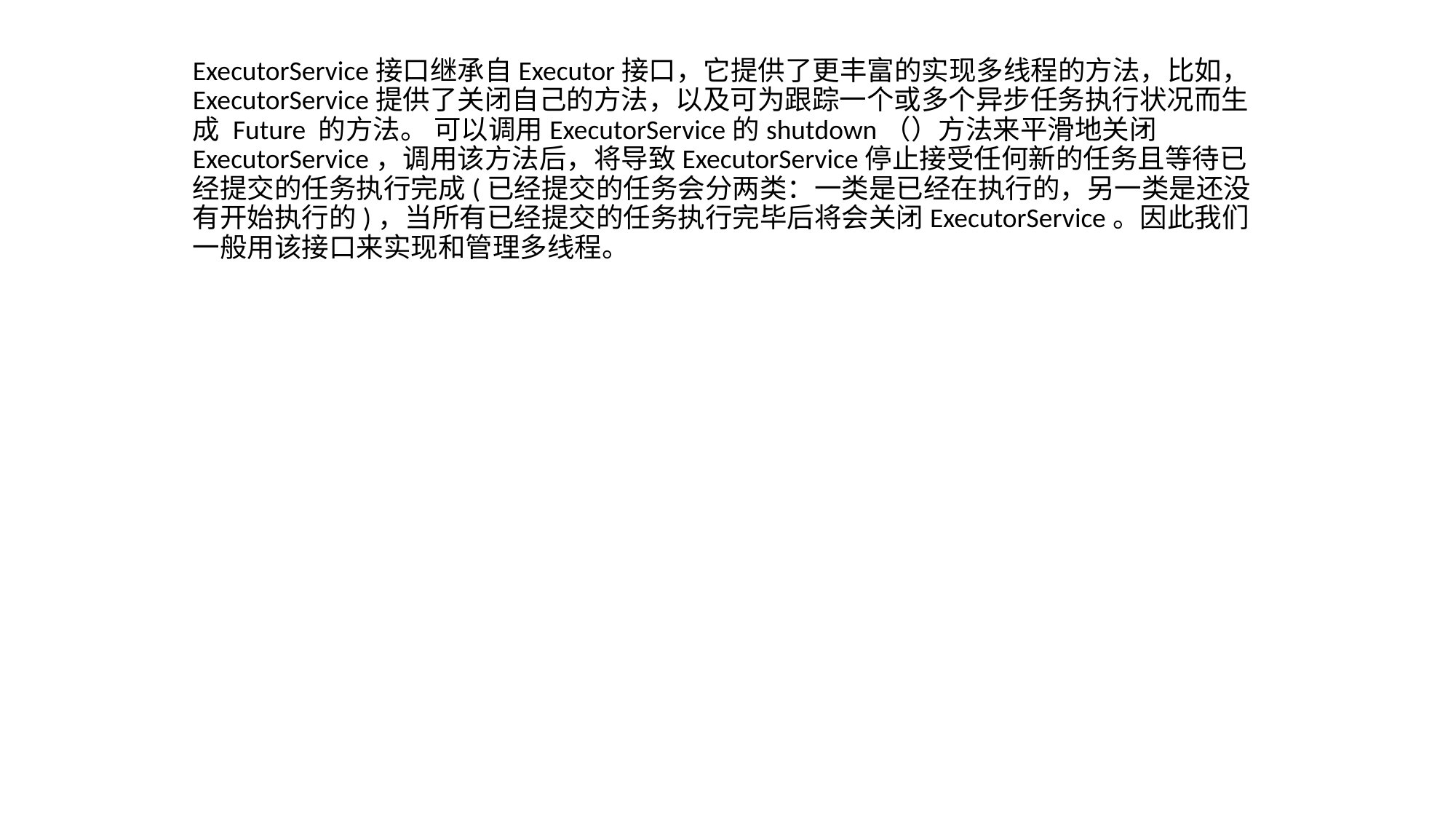

ExecutorService接口继承自Executor接口，它提供了更丰富的实现多线程的方法，比如，ExecutorService提供了关闭自己的方法，以及可为跟踪一个或多个异步任务执行状况而生成 Future 的方法。 可以调用ExecutorService的shutdown（）方法来平滑地关闭ExecutorService，调用该方法后，将导致ExecutorService停止接受任何新的任务且等待已经提交的任务执行完成(已经提交的任务会分两类：一类是已经在执行的，另一类是还没有开始执行的)，当所有已经提交的任务执行完毕后将会关闭ExecutorService。因此我们一般用该接口来实现和管理多线程。